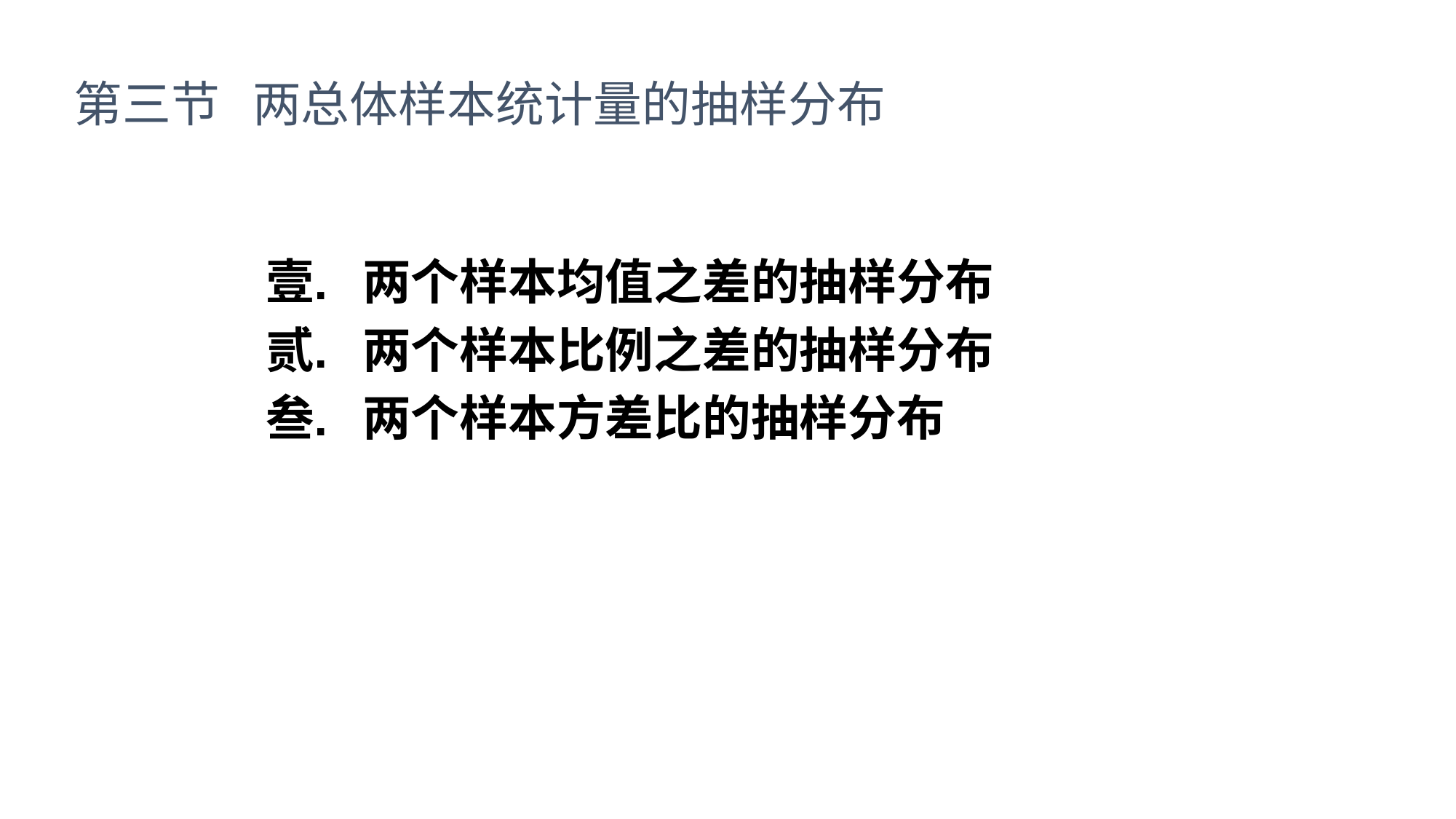

第三节   两总体样本统计量的抽样分布
两个样本均值之差的抽样分布
两个样本比例之差的抽样分布
两个样本方差比的抽样分布